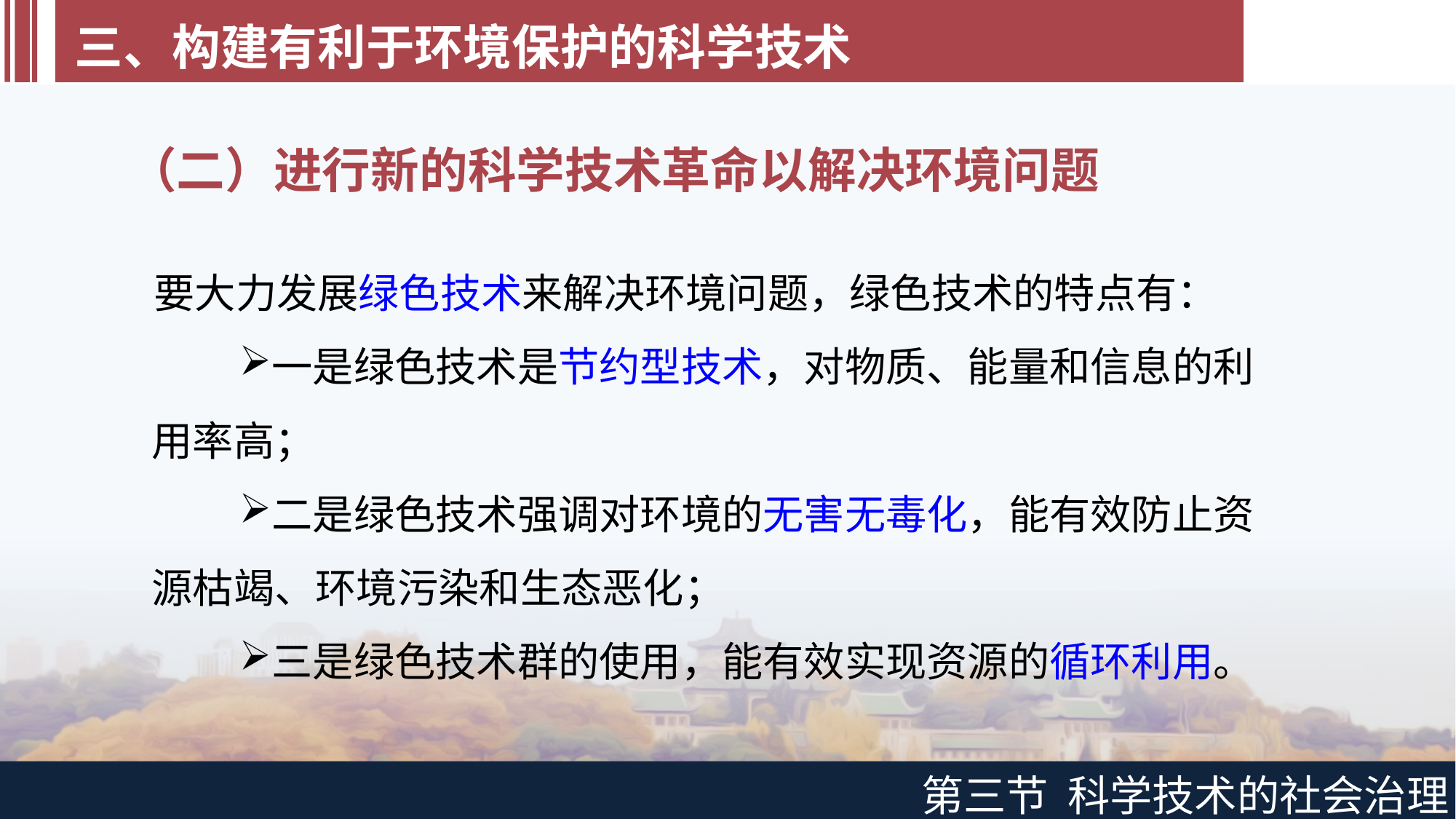

三、构建有利于环境保护的科学技术
（二）进行新的科学技术革命以解决环境问题
要大力发展绿色技术来解决环境问题，绿色技术的特点有：
一是绿色技术是节约型技术，对物质、能量和信息的利用率高；
二是绿色技术强调对环境的无害无毒化，能有效防止资源枯竭、环境污染和生态恶化；
三是绿色技术群的使用，能有效实现资源的循环利用。
第三节  科学技术的社会治理